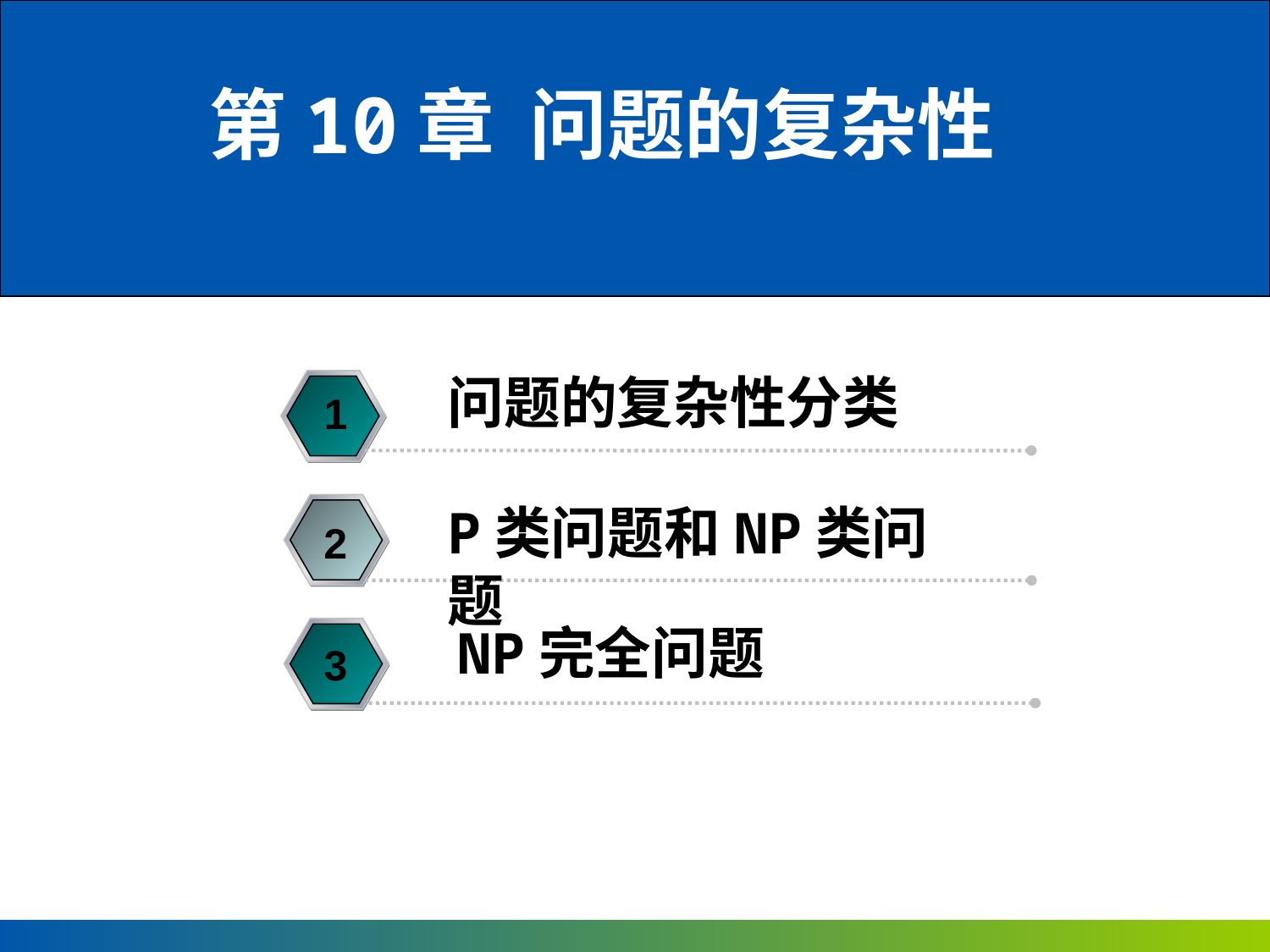

第10章  问题的复杂性
#
问题的复杂性分类

1

P类问题和NP类问题

2

NP完全问题

3